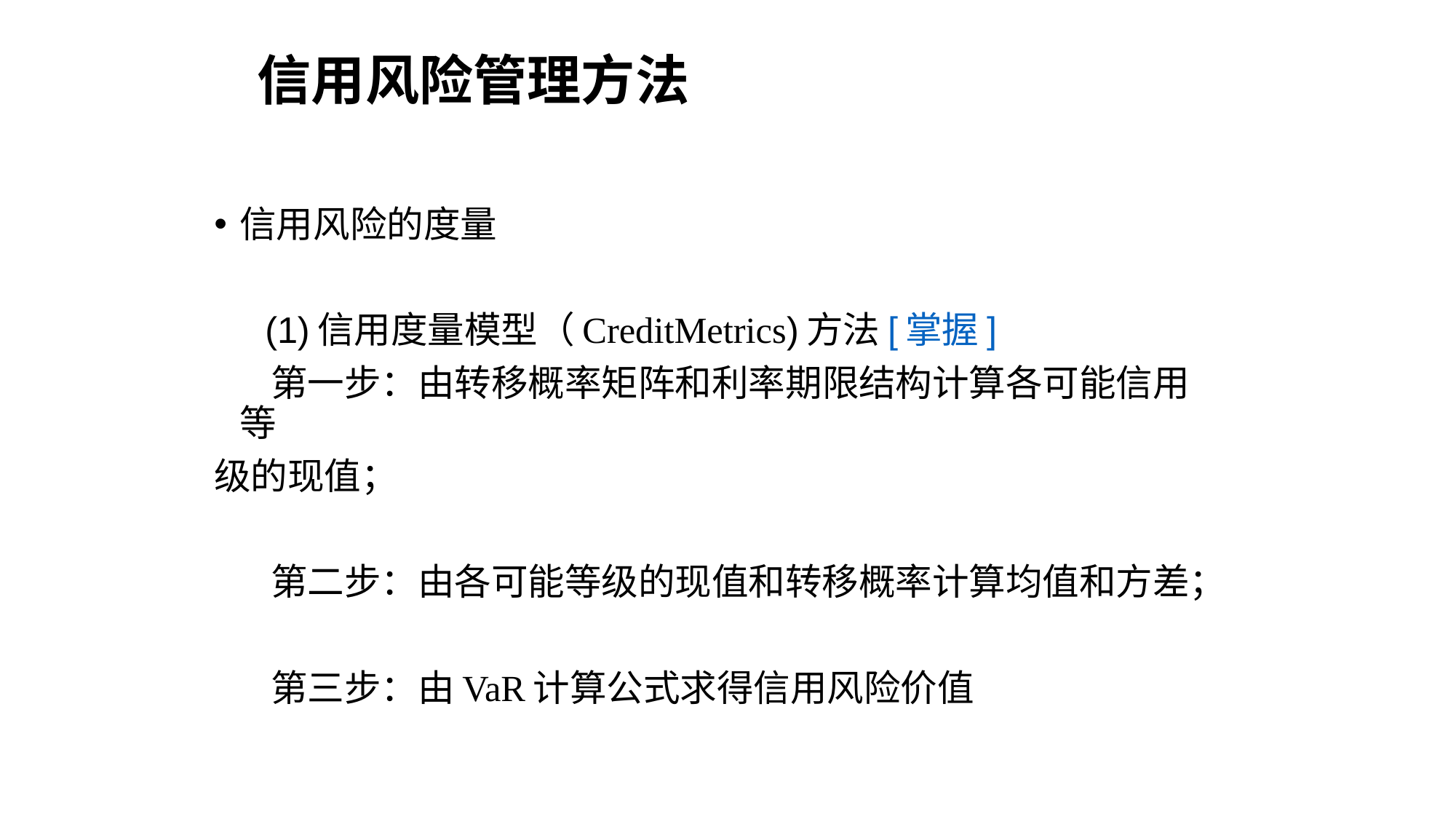

信用风险管理方法

信用风险的度量

     (1)信用度量模型（CreditMetrics)方法[掌握]
      第一步：由转移概率矩阵和利率期限结构计算各可能信用等
级的现值；

      第二步：由各可能等级的现值和转移概率计算均值和方差；

      第三步：由VaR计算公式求得信用风险价值